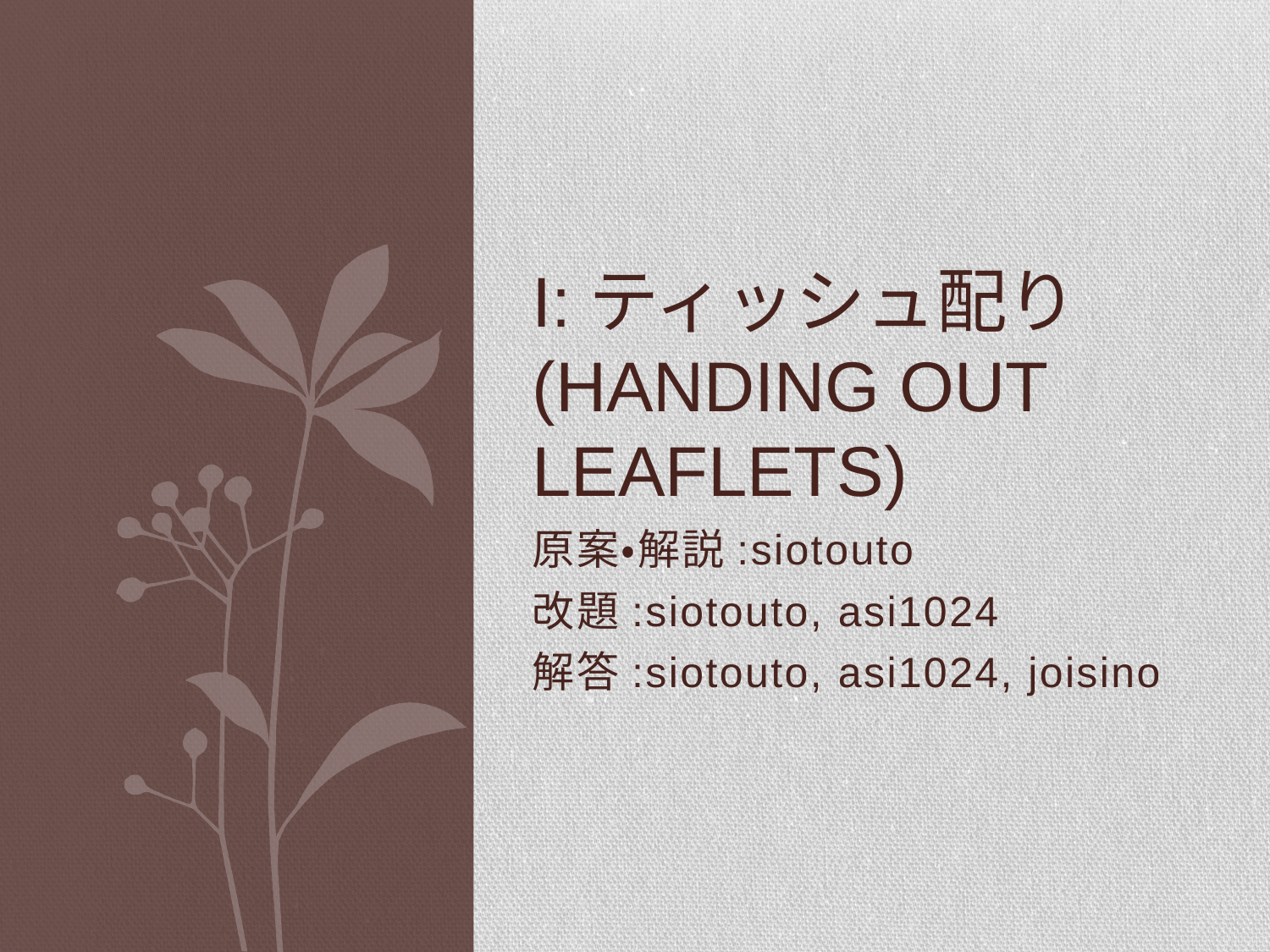

# I:ティッシュ配り (HANDING OUT LEAFLETS)
原案・解説:siotouto
改題:siotouto, asi1024
解答:siotouto, asi1024, joisino